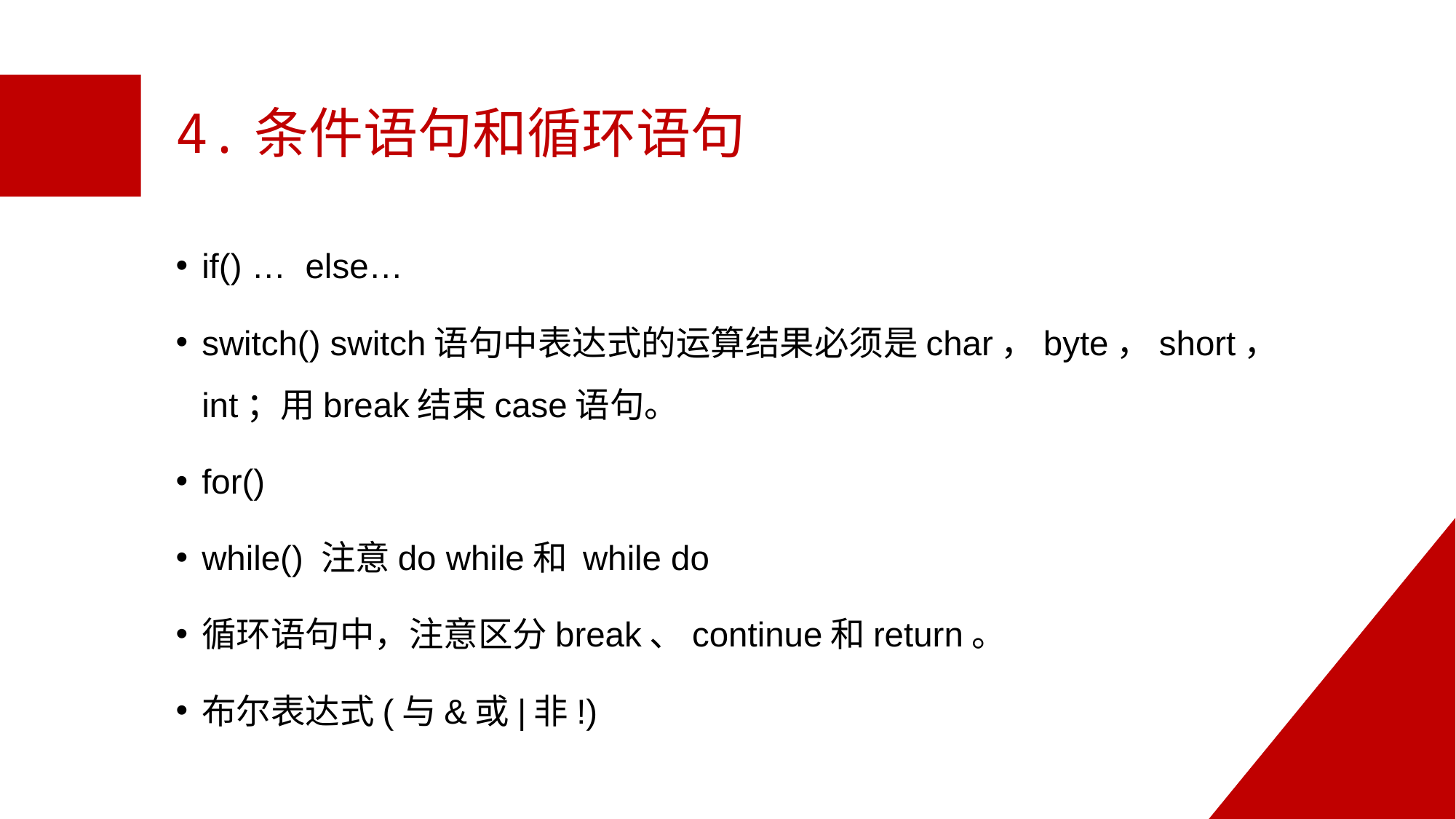

# 4.条件语句和循环语句
if() …  else…
switch() switch语句中表达式的运算结果必须是char，byte，short，int；用break结束case语句。
for()
while() 注意do while和 while do
循环语句中，注意区分break、continue和return。
布尔表达式(与&或|非!)